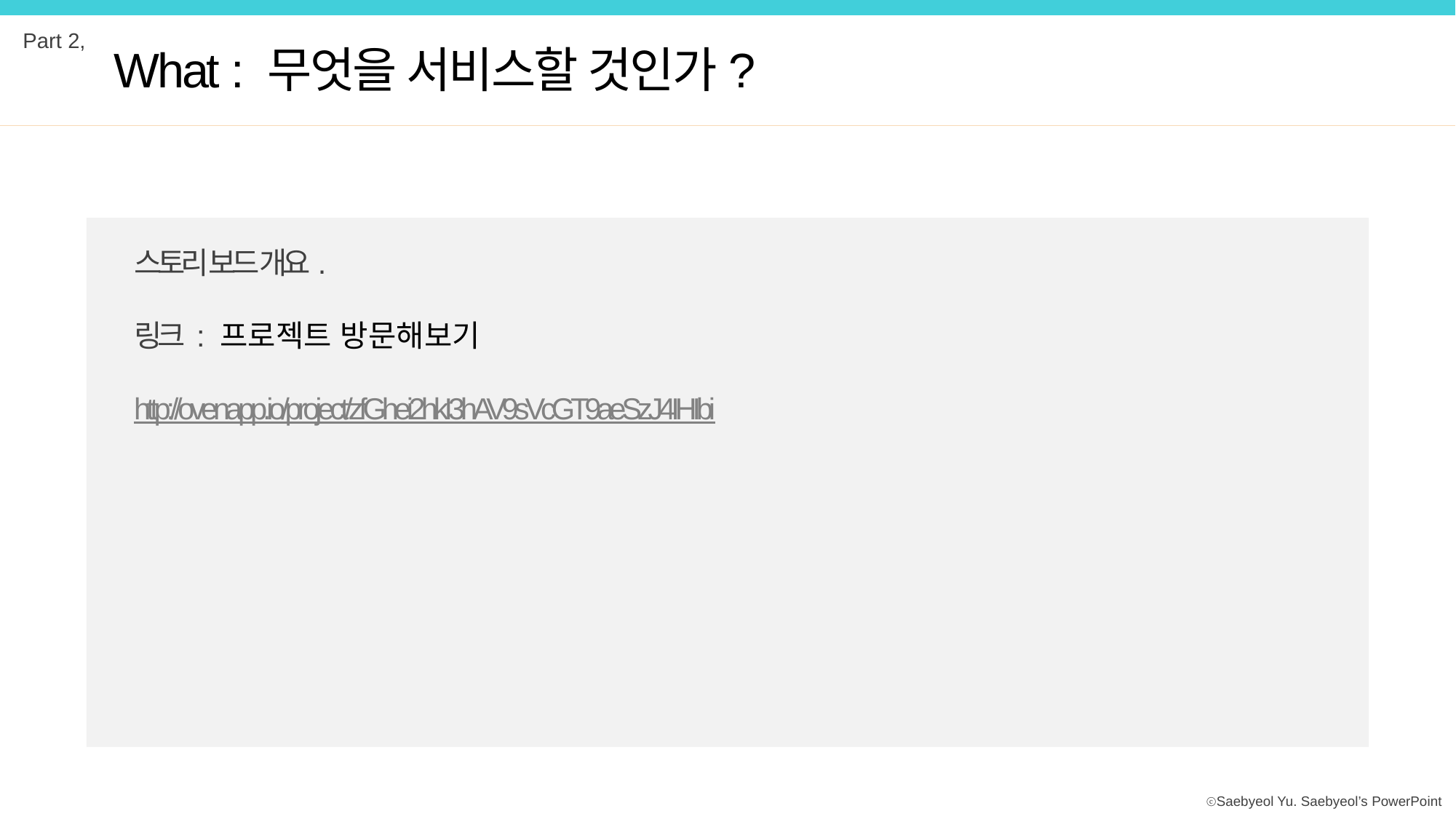

Part 2,
What : 무엇을 서비스할 것인가?

스토리 보드 개요.

링크 :  프로젝트 방문해보기

http://ovenapp.io/project/zfGhei2hkI3hAV9sVcGT9aeSzJ4IHIbi